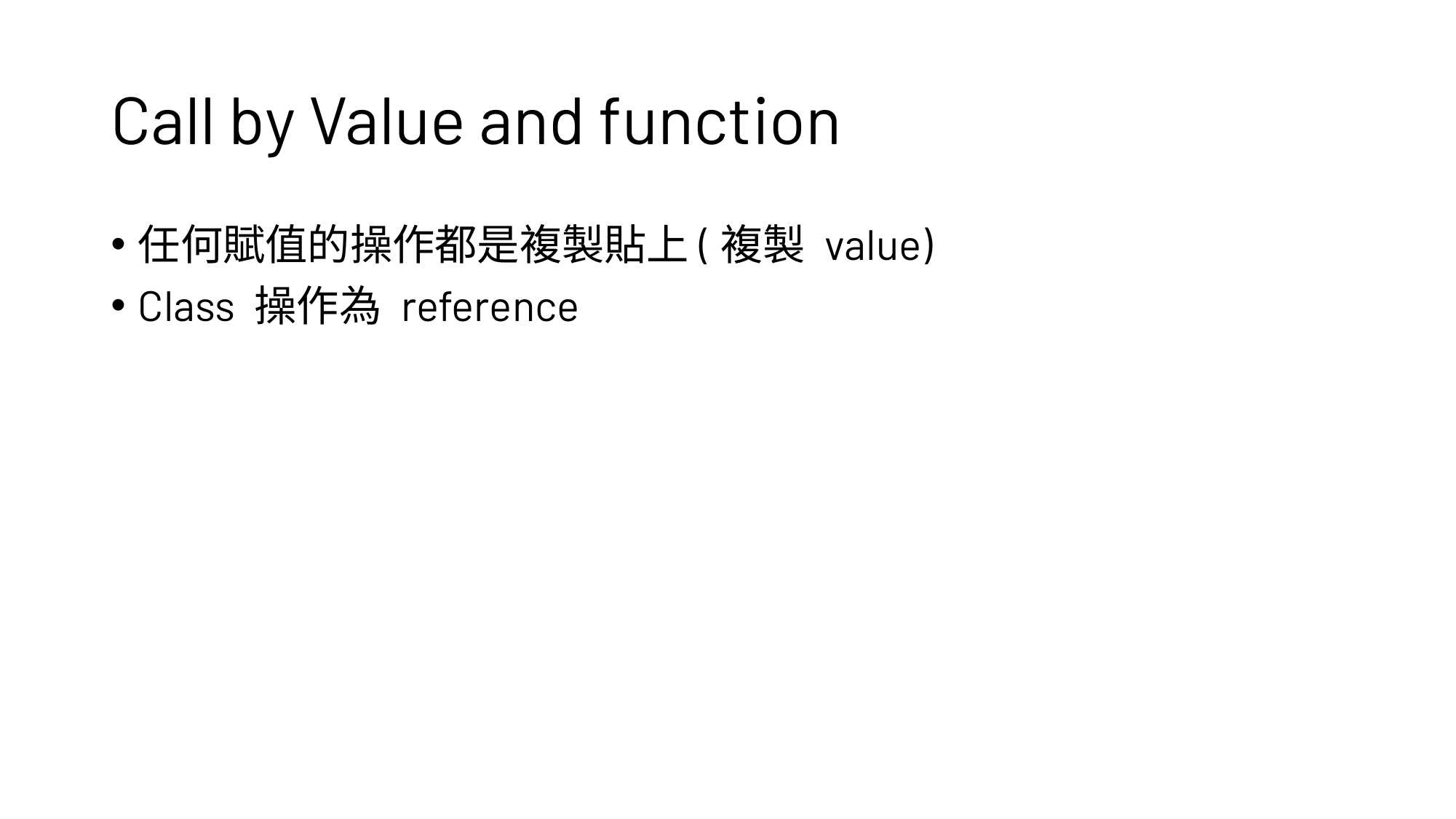

# Call by Value and function
任何賦值的操作都是複製貼上(複製 value)
Class 操作為 reference